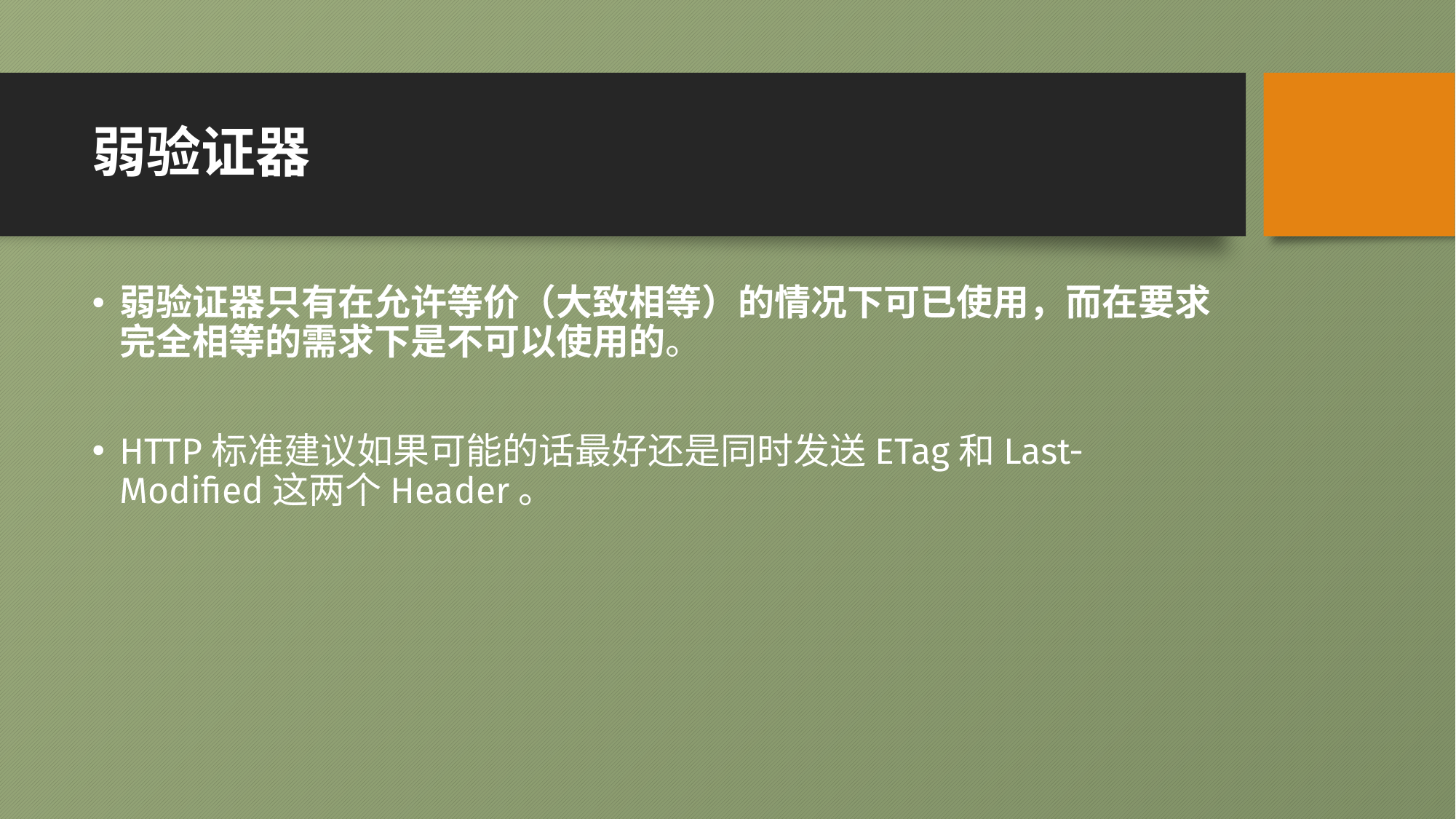

# 弱验证器
弱验证器只有在允许等价（大致相等）的情况下可已使用，而在要求完全相等的需求下是不可以使用的。

HTTP标准建议如果可能的话最好还是同时发送ETag和Last-Modified这两个Header。